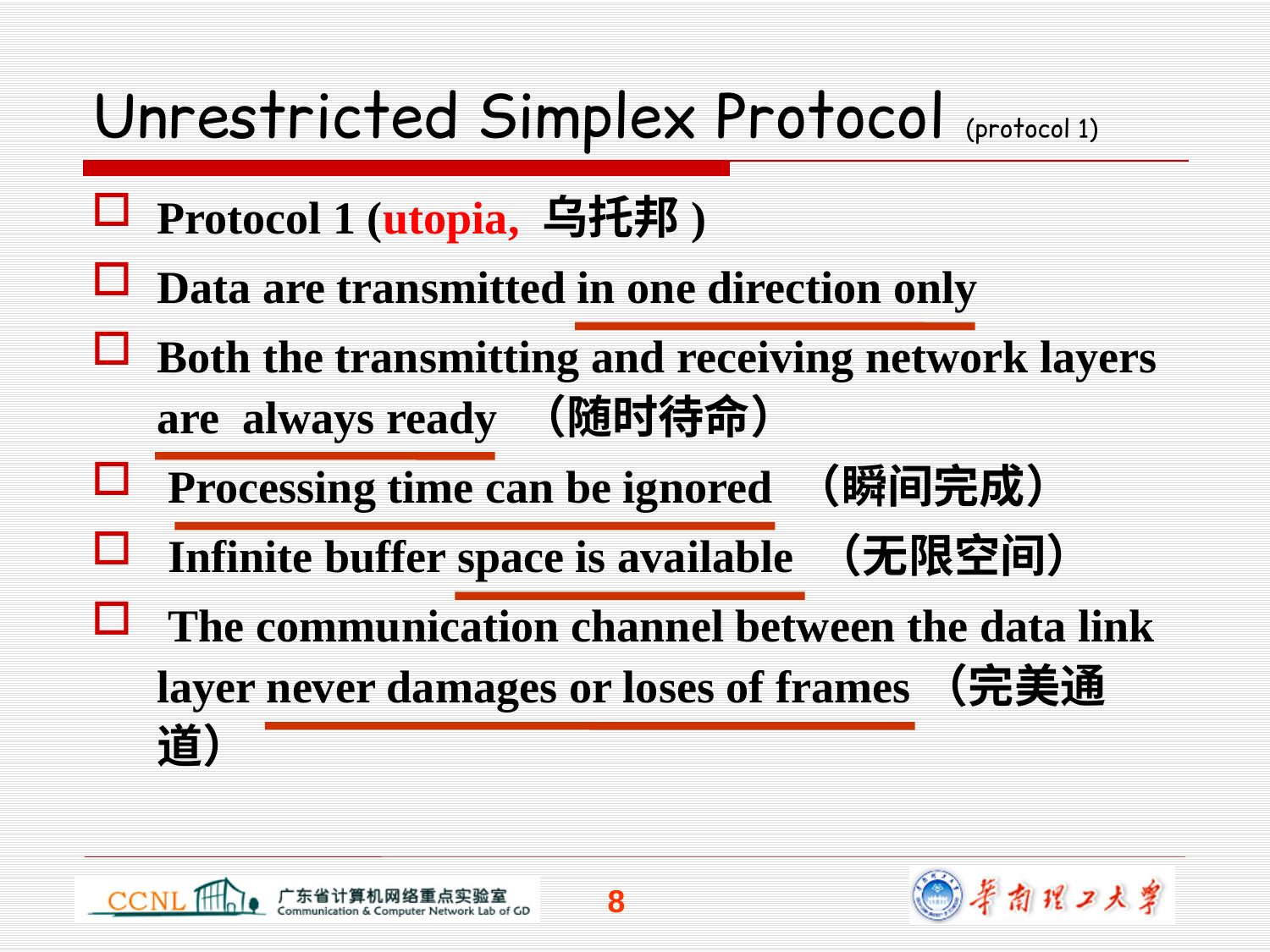

# Unrestricted Simplex Protocol (protocol 1)
Protocol 1 (utopia, 乌托邦)
Data are transmitted in one direction only
Both the transmitting and receiving network layers are  always ready （随时待命）
 Processing time can be ignored （瞬间完成）
 Infinite buffer space is available （无限空间）
 The communication channel between the data link  layer never damages or loses of frames（完美通道）